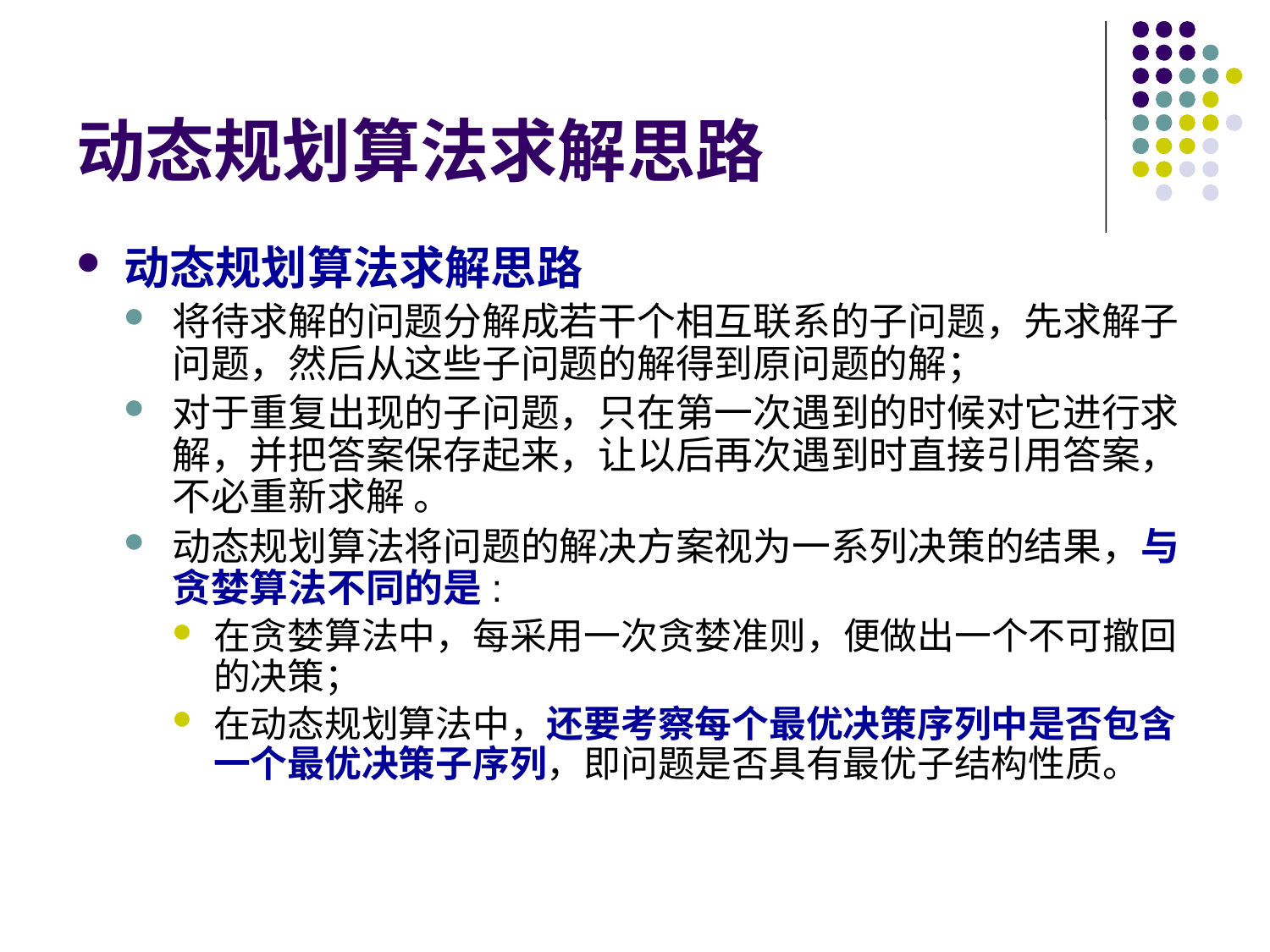

# 动态规划算法求解思路
动态规划算法求解思路
将待求解的问题分解成若干个相互联系的子问题，先求解子问题，然后从这些子问题的解得到原问题的解；
对于重复出现的子问题，只在第一次遇到的时候对它进行求解，并把答案保存起来，让以后再次遇到时直接引用答案，不必重新求解 。
动态规划算法将问题的解决方案视为一系列决策的结果，与贪婪算法不同的是:
在贪婪算法中，每采用一次贪婪准则，便做出一个不可撤回的决策；
在动态规划算法中，还要考察每个最优决策序列中是否包含一个最优决策子序列，即问题是否具有最优子结构性质。